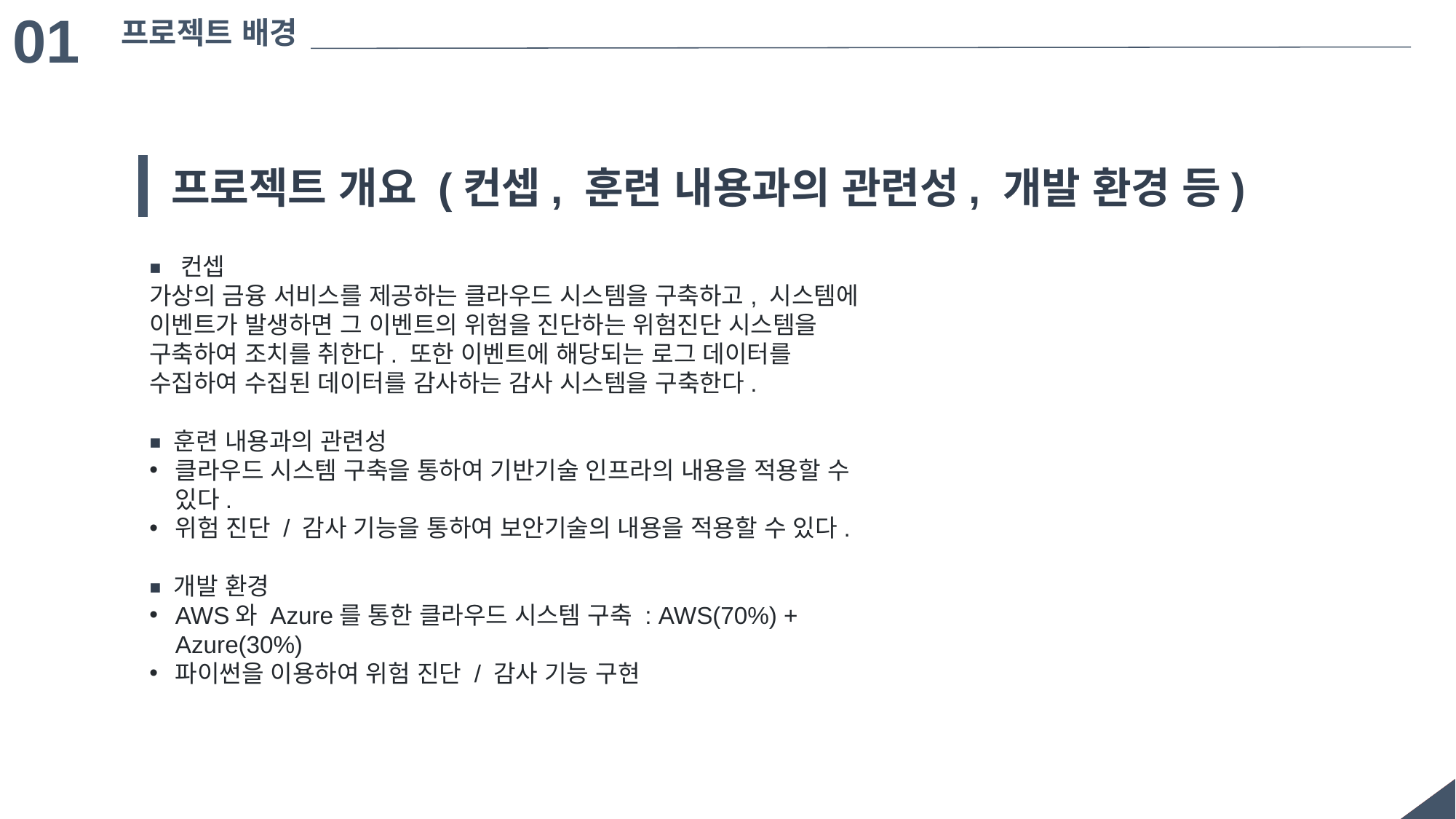

01
프로젝트 배경

프로젝트 개요 (컨셉, 훈련 내용과의 관련성, 개발 환경 등)
◾  컨셉
가상의 금융 서비스를 제공하는 클라우드 시스템을 구축하고, 시스템에 이벤트가 발생하면 그 이벤트의 위험을 진단하는 위험진단 시스템을 구축하여 조치를 취한다. 또한 이벤트에 해당되는 로그 데이터를 수집하여 수집된 데이터를 감사하는 감사 시스템을 구축한다.

◾ 훈련 내용과의 관련성
클라우드 시스템 구축을 통하여 기반기술 인프라의 내용을 적용할 수 있다.
위험 진단 / 감사 기능을 통하여 보안기술의 내용을 적용할 수 있다.

◾ 개발 환경
AWS와 Azure를 통한 클라우드 시스템 구축 : AWS(70%) + Azure(30%)
파이썬을 이용하여 위험 진단 / 감사 기능 구현